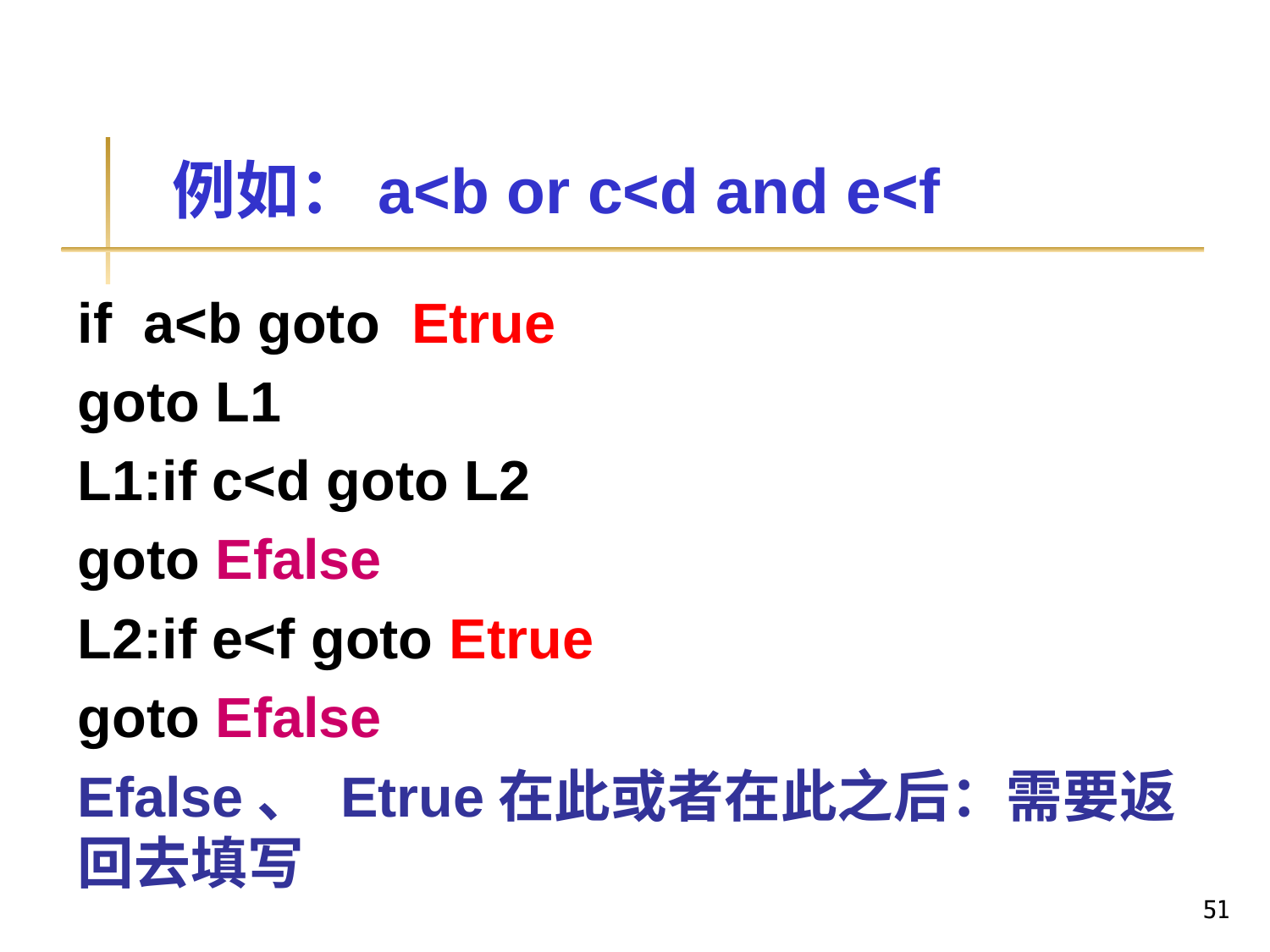

# 例如：a<b or c<d and e<f
if  a<b goto  Etrue
goto L1
L1:if c<d goto L2
goto Efalse
L2:if e<f goto Etrue
goto Efalse
Efalse、 Etrue在此或者在此之后：需要返回去填写
51